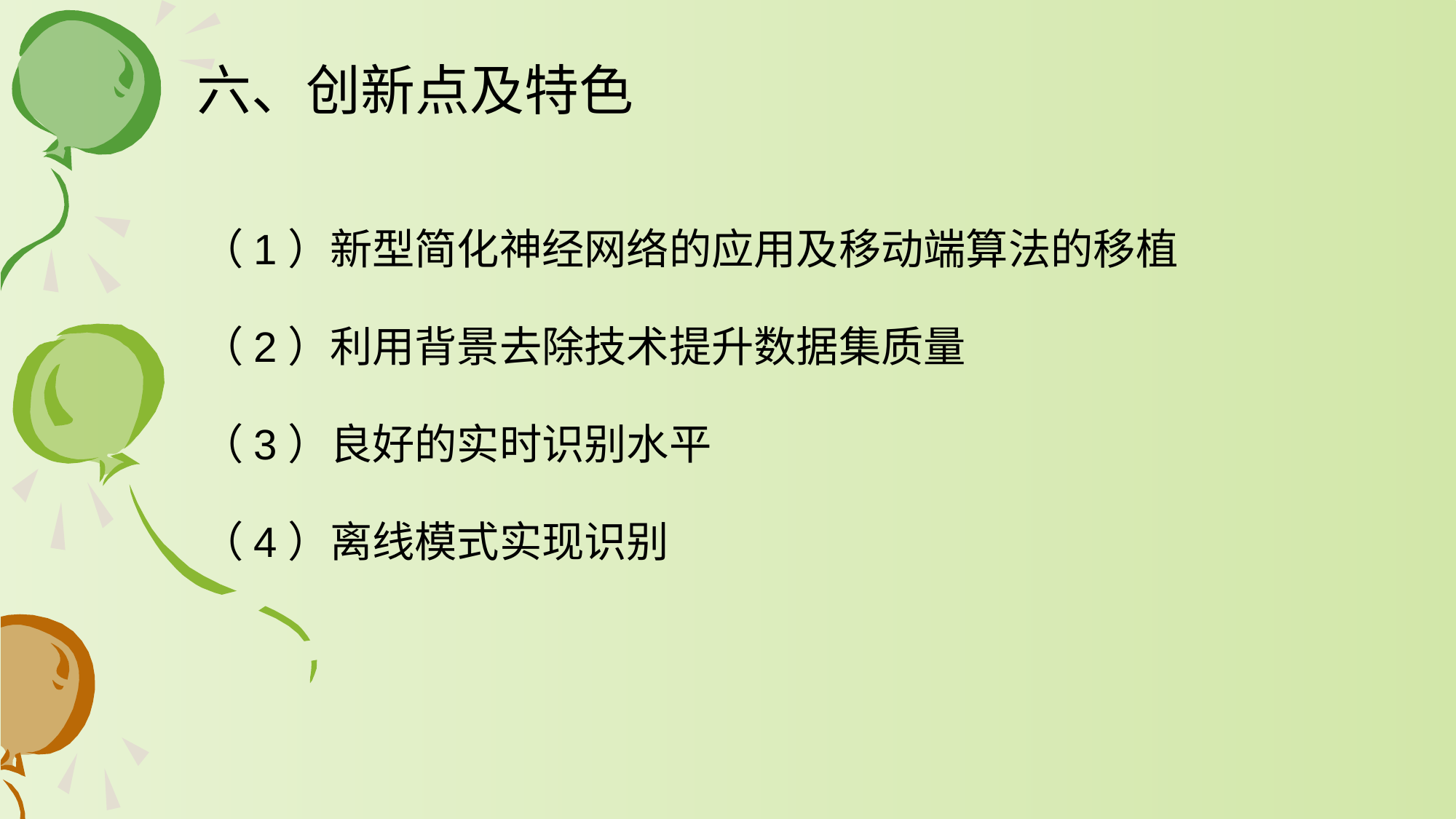

# 六、创新点及特色
（1）新型简化神经网络的应用及移动端算法的移植
（2）利用背景去除技术提升数据集质量
（3）良好的实时识别水平
（4）离线模式实现识别